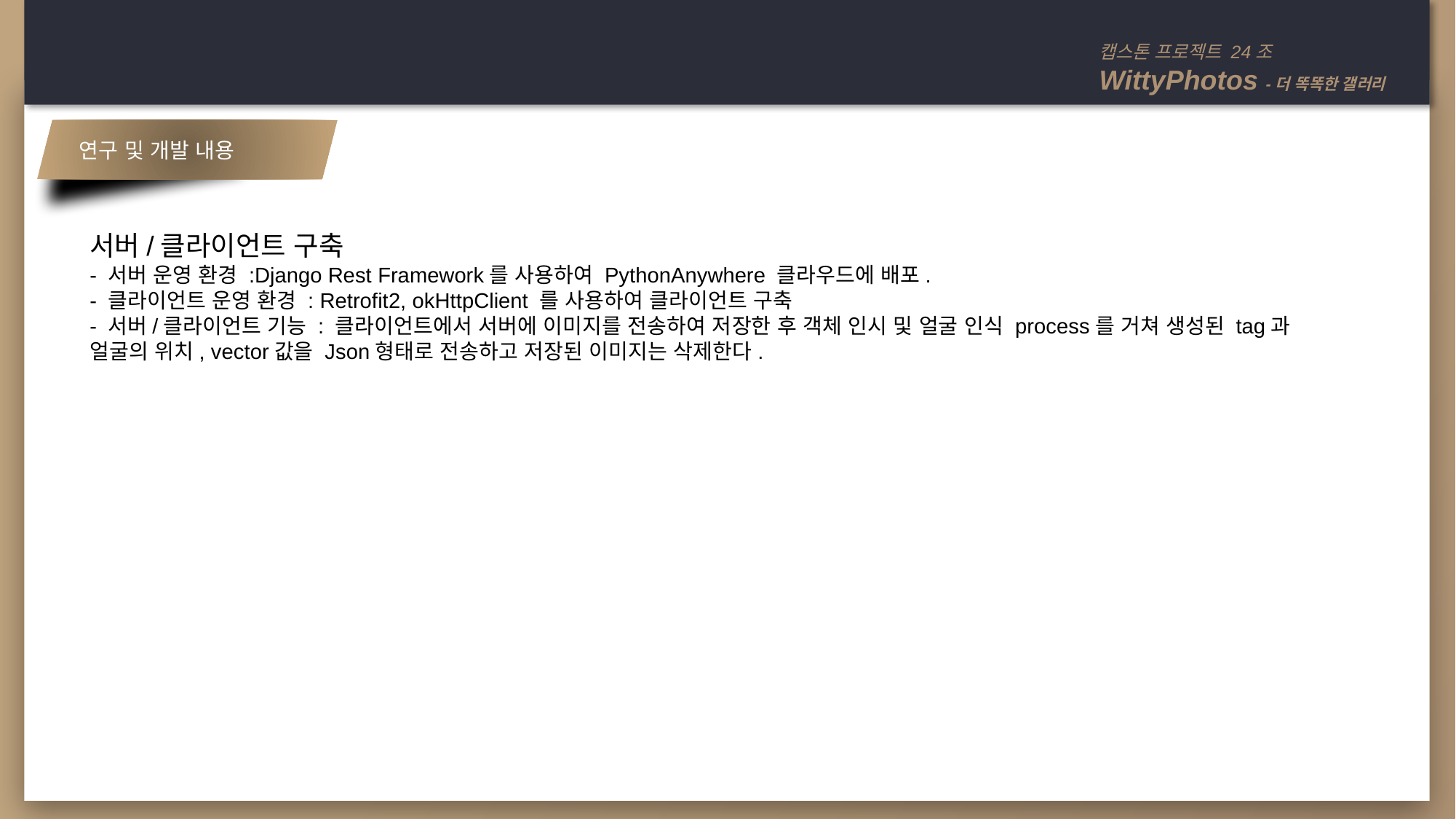

캡스톤 프로젝트 24조
WittyPhotos -더 똑똑한 갤러리

연구 및 개발 내용

서버/클라이언트 구축
- 서버 운영 환경 :Django Rest Framework를 사용하여 PythonAnywhere 클라우드에 배포.
- 클라이언트 운영 환경 : Retrofit2, okHttpClient 를 사용하여 클라이언트 구축
- 서버/클라이언트 기능 : 클라이언트에서 서버에 이미지를 전송하여 저장한 후 객체 인시 및 얼굴 인식 process를 거쳐 생성된 tag과
얼굴의 위치, vector값을 Json형태로 전송하고 저장된 이미지는 삭제한다.